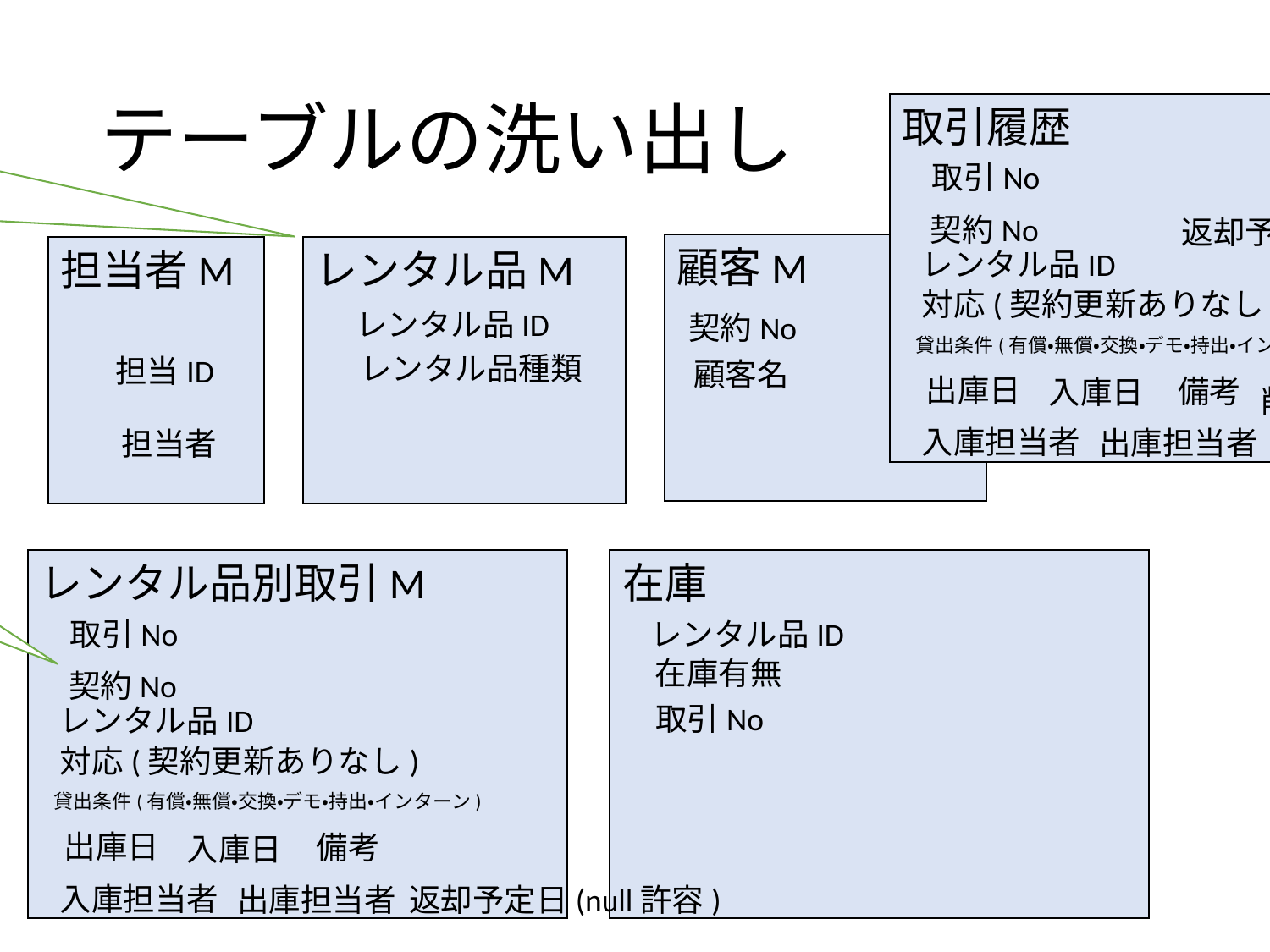

レンタル品＝orihime or 付属品
# テーブルの洗い出し
取引履歴

契約No
レンタル品ID
対応(契約更新ありなし)

出庫日
入庫日
入庫担当者
出庫担当者
取引No
返却予定日(null許容)
顧客M

契約No
顧客名

担当者M

レンタル品M

レンタル品ID
貸出条件(有償・無償・交換・デモ・持出・インターン)
レンタル品種類
担当ID
備考
削除フラグ
契約にする意味あったっけ？後で確認
担当者
レンタル品別取引M

契約No
レンタル品ID
対応(契約更新ありなし)

出庫日
入庫日
入庫担当者
出庫担当者
在庫

レンタル品ID
取引No
取引No
在庫有無
貸出条件(有償・無償・交換・デモ・持出・インターン)
備考
返却予定日(null許容)